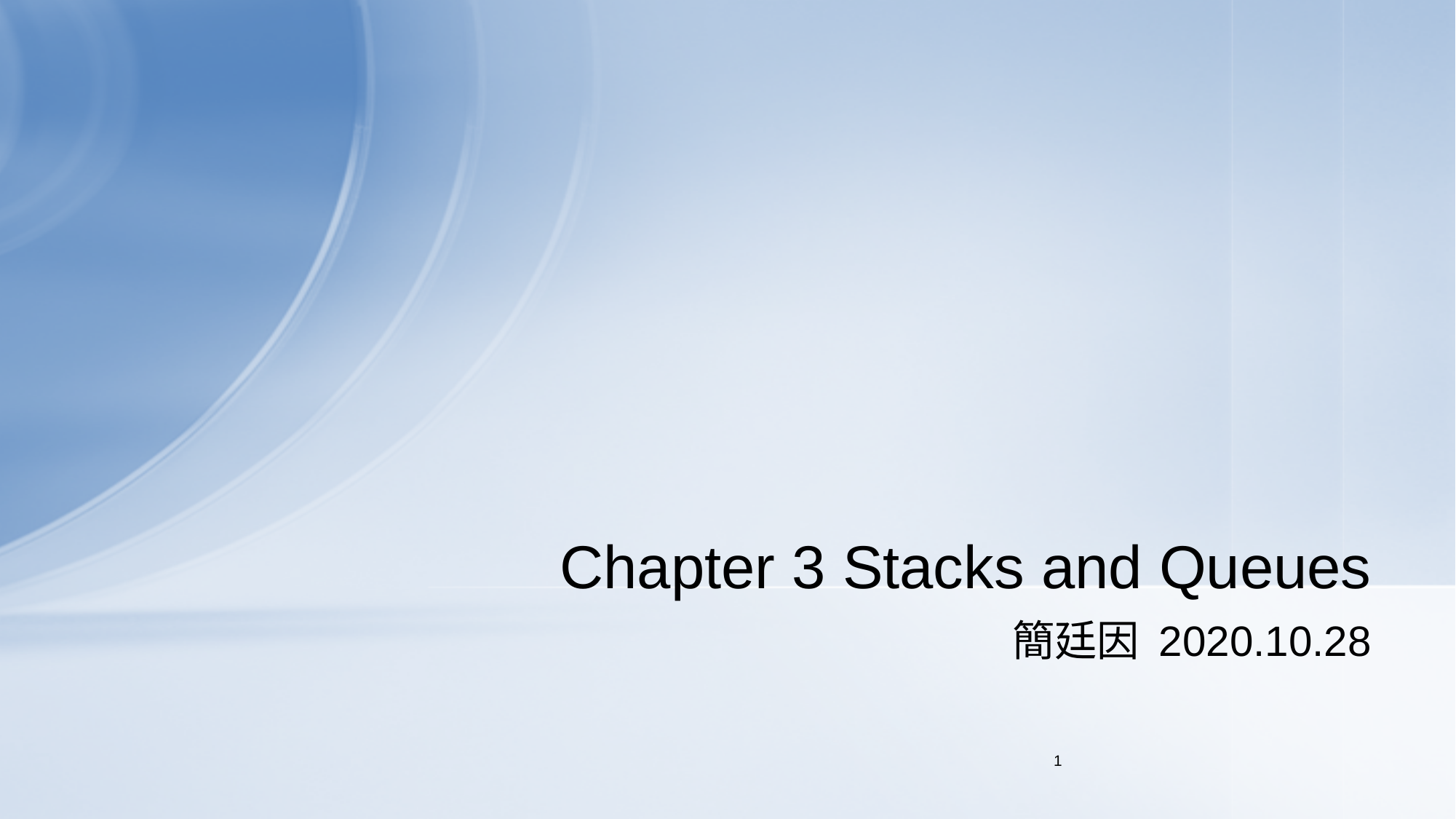

# Chapter 3 Stacks and Queues
簡廷因 2020.10.28
1